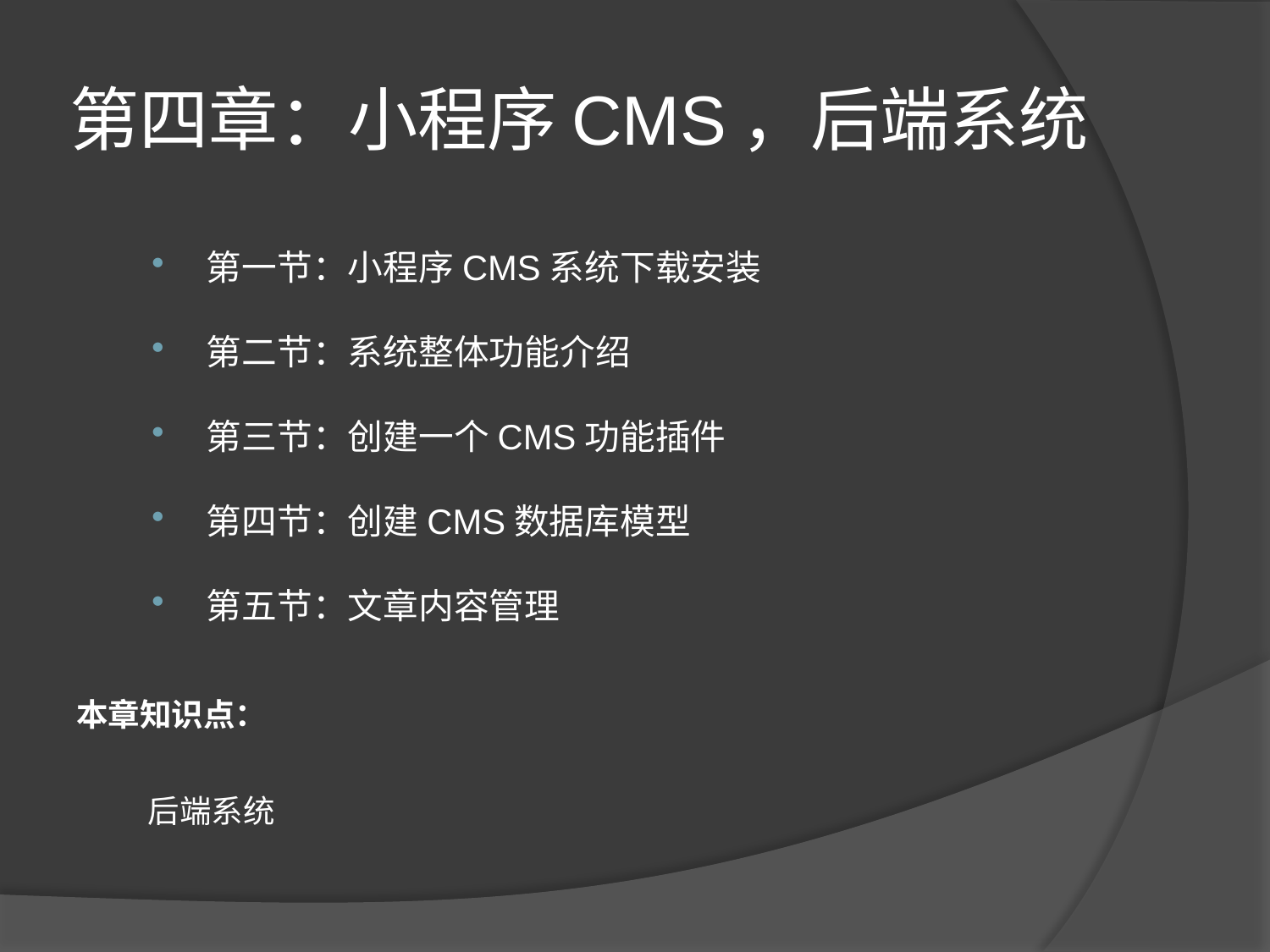

# 第四章：小程序CMS，后端系统
第一节：小程序CMS系统下载安装
第二节：系统整体功能介绍
第三节：创建一个CMS功能插件
第四节：创建CMS数据库模型
第五节：文章内容管理
本章知识点：
后端系统